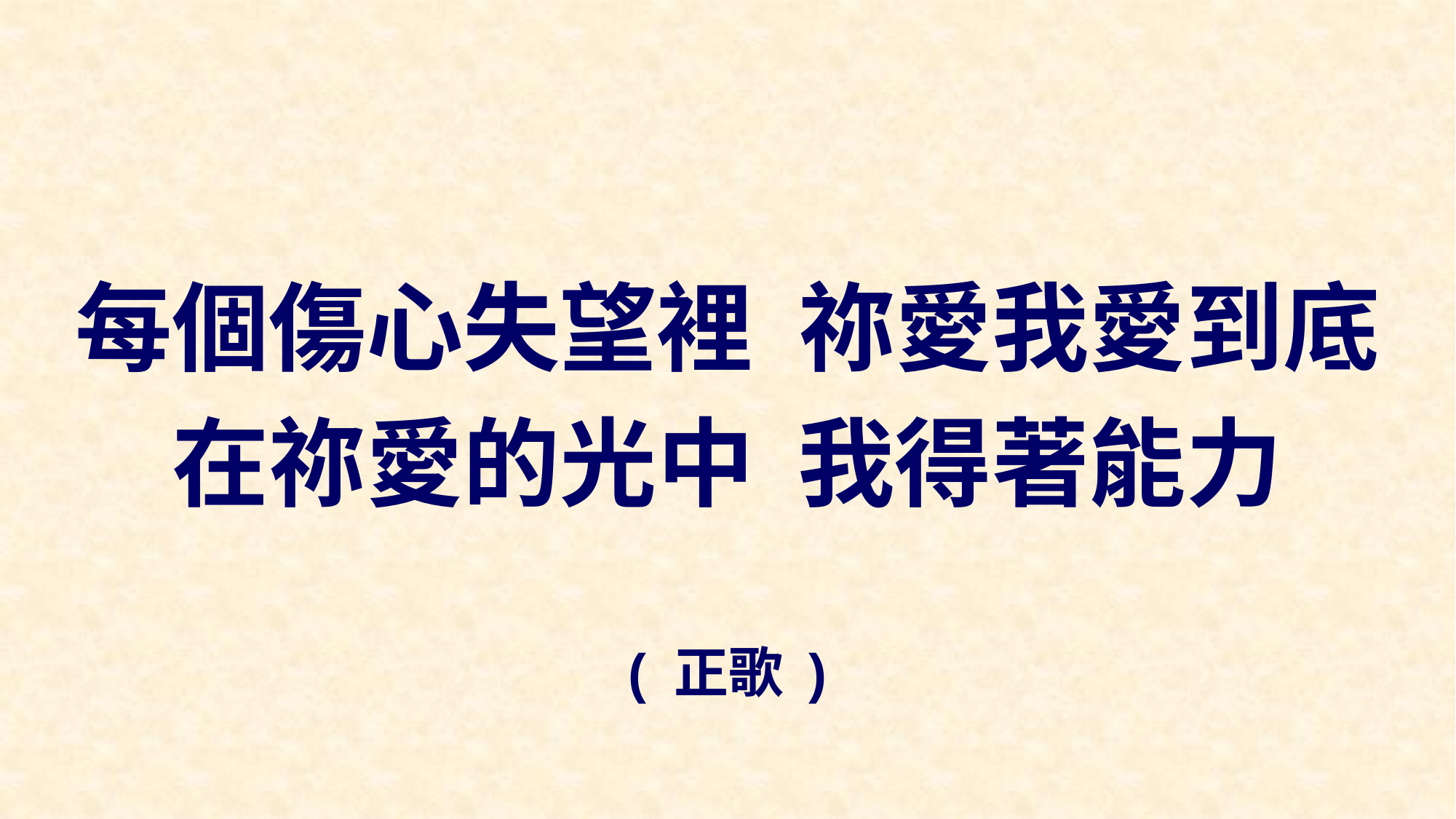

每個傷心失望裡  祢愛我愛到底
在祢愛的光中  我得著能力
( 正歌 )